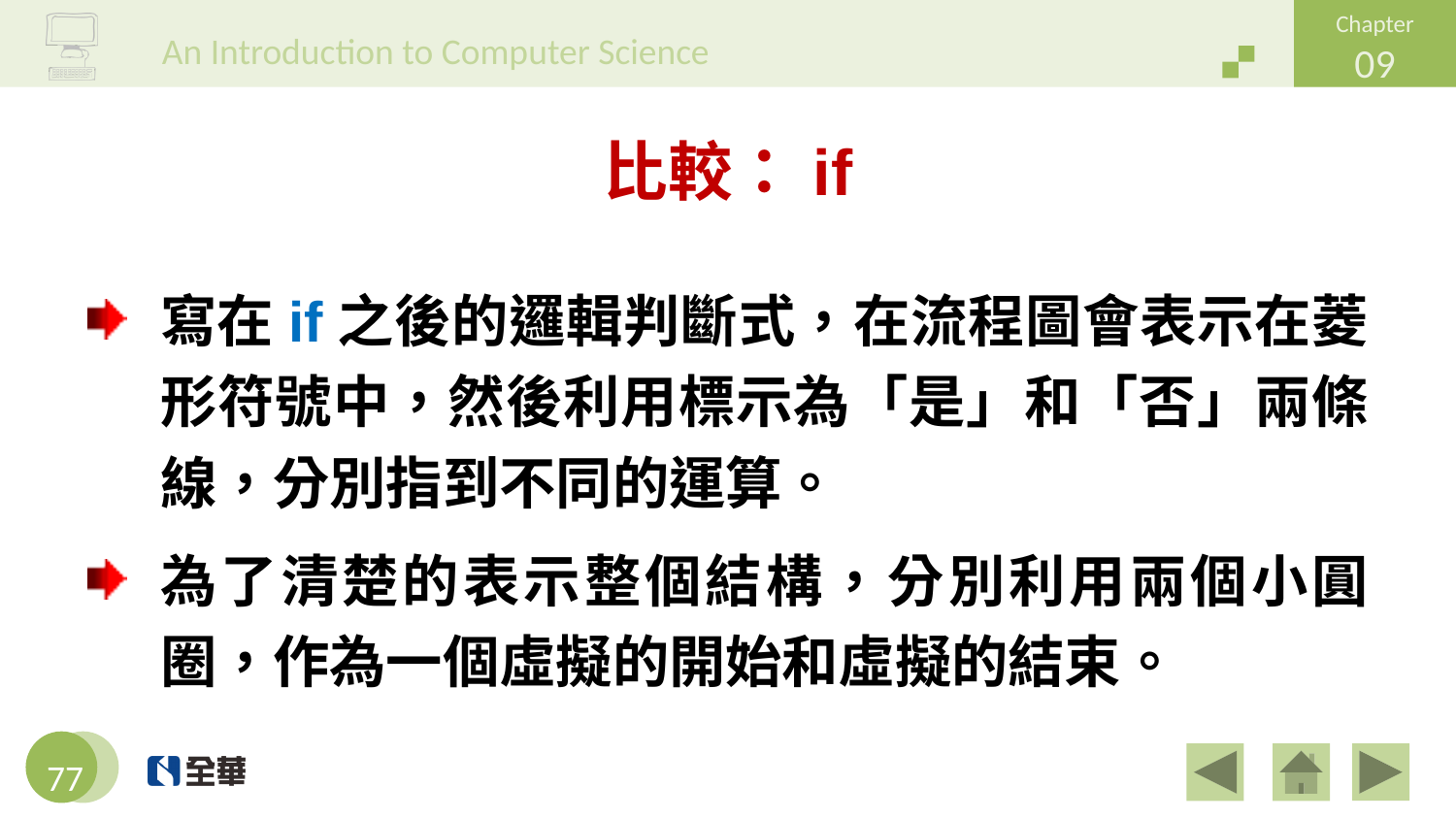

# 比較：if
寫在if之後的邏輯判斷式，在流程圖會表示在菱形符號中，然後利用標示為「是」和「否」兩條線，分別指到不同的運算。
為了清楚的表示整個結構，分別利用兩個小圓圈，作為一個虛擬的開始和虛擬的結束。